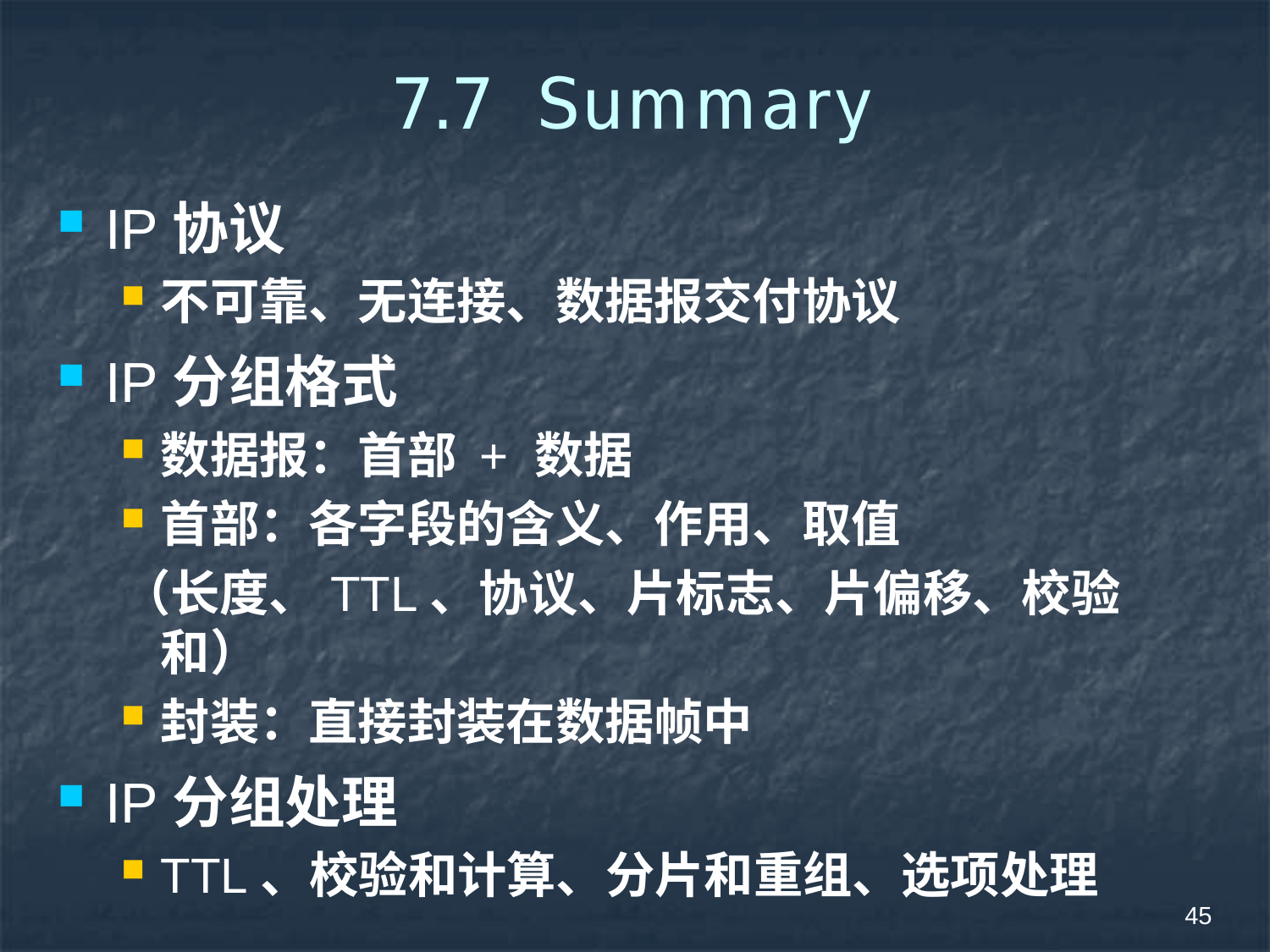

# 7.7  Summary
IP协议
不可靠、无连接、数据报交付协议
IP分组格式
数据报：首部 + 数据
首部：各字段的含义、作用、取值
（长度、TTL、协议、片标志、片偏移、校验和）
封装：直接封装在数据帧中
IP分组处理
TTL、校验和计算、分片和重组、选项处理
45